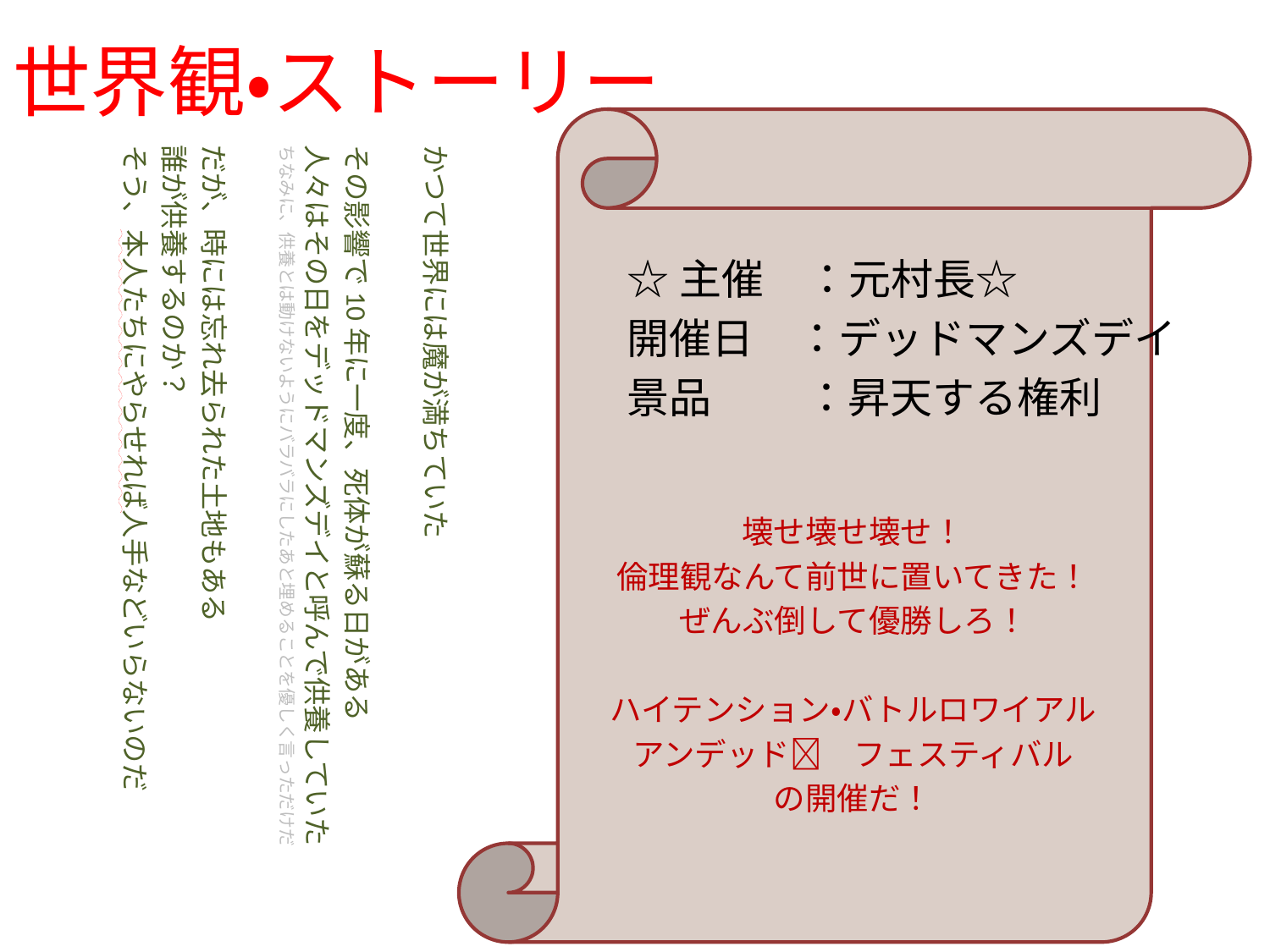

# 世界観・ストーリー

かつて世界には魔が満ちていた

その影響で10年に一度、死体が蘇る日がある
人々はその日をデッドマンズデイと呼んで供養していた
ちなみに、供養とは動けないようにバラバラにしたあと埋めることを優しく言っただけだ

だが、時には忘れ去られた土地もある
誰が供養するのか？
そう、本人たちにやらせれば人手などいらないのだ
☆主催　：元村長☆
開催日　：デッドマンズデイ
景品　　 ：昇天する権利
壊せ壊せ壊せ！
倫理観なんて前世に置いてきた！
ぜんぶ倒して優勝しろ！

ハイテンション・バトルロワイアル
アンデッド🦴　フェスティバル
の開催だ！